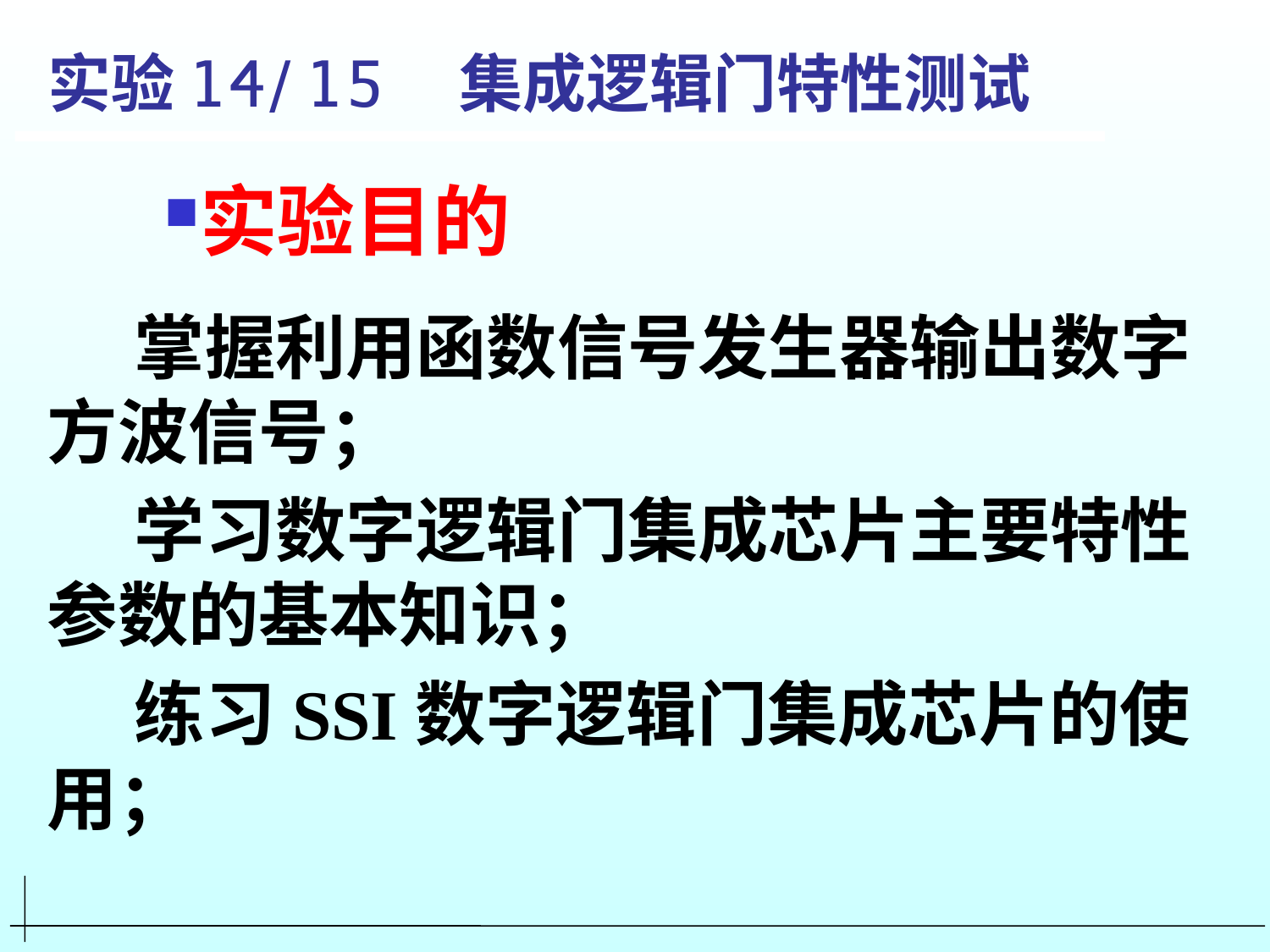

实验14/15   集成逻辑门特性测试
实验目的
掌握利用函数信号发生器输出数字方波信号；
学习数字逻辑门集成芯片主要特性参数的基本知识；
练习SSI数字逻辑门集成芯片的使用；